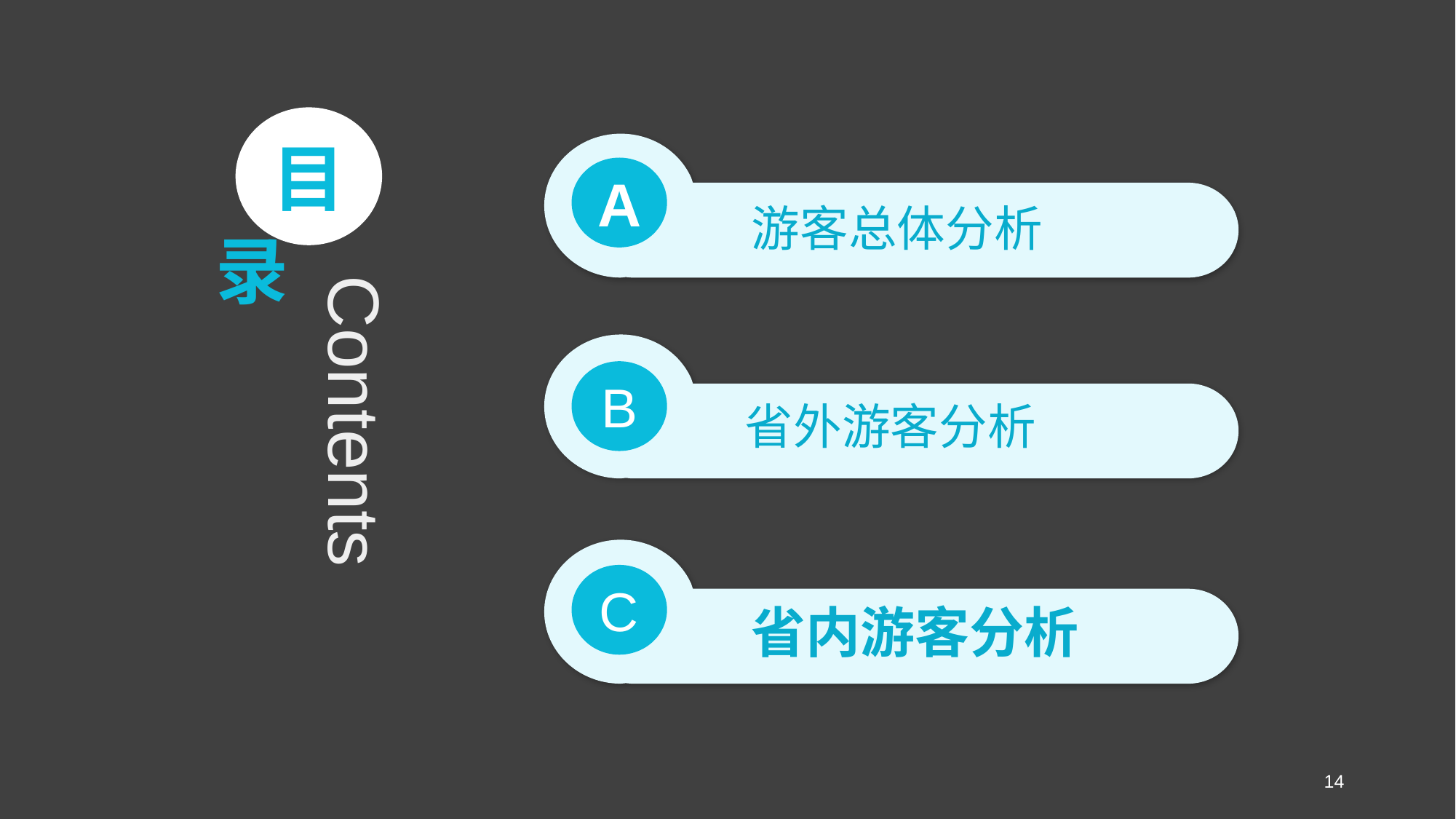

目
          游客总体分析
A
录
Contents
              省外游客分析
B
               省内游客分析
C
14